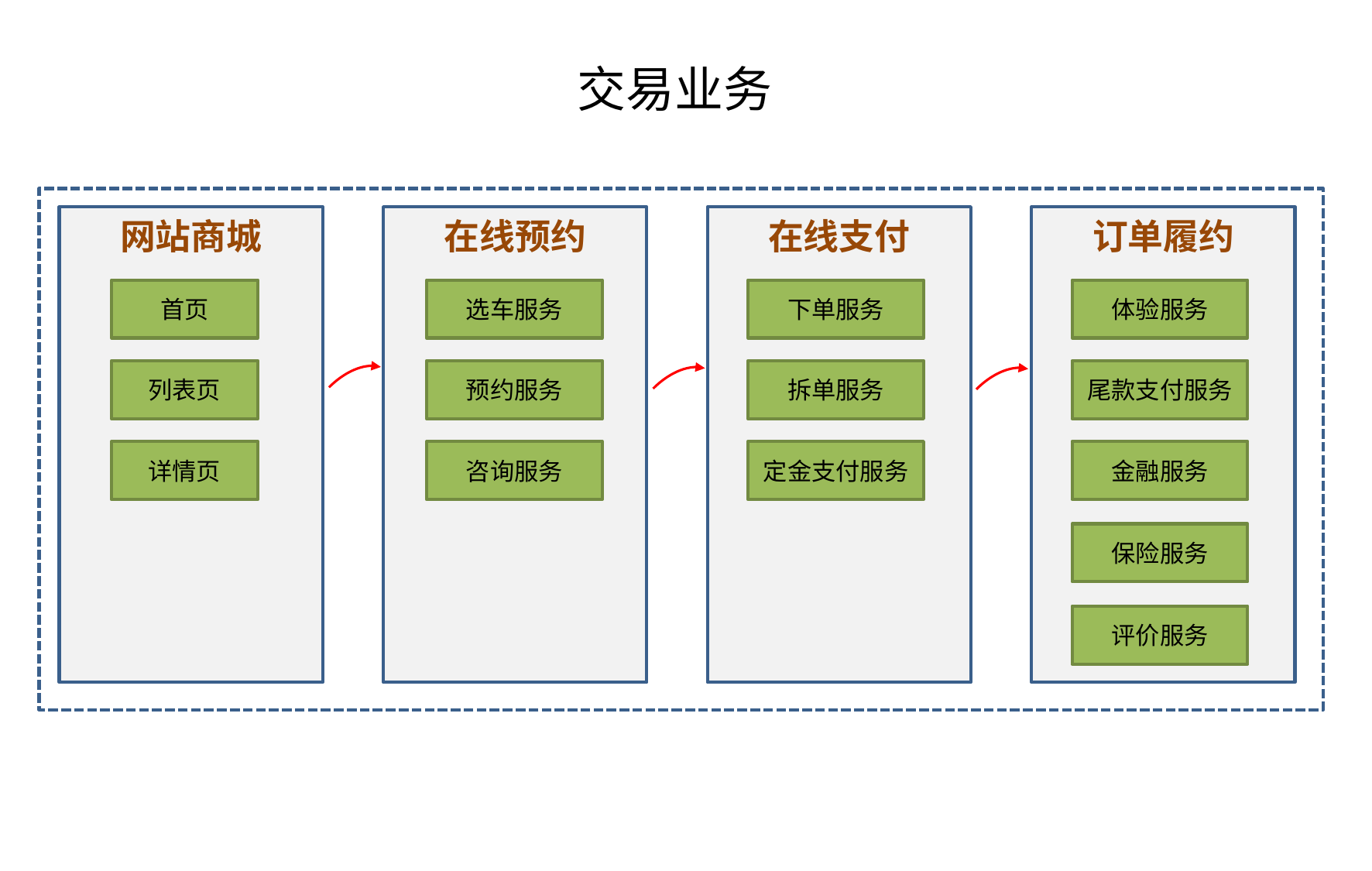

# 交易业务

网站商城
在线预约
在线支付
订单履约

首页
选车服务
下单服务
体验服务
列表页
预约服务
拆单服务
尾款支付服务

详情页
咨询服务
定金支付服务
金融服务
保险服务
评价服务